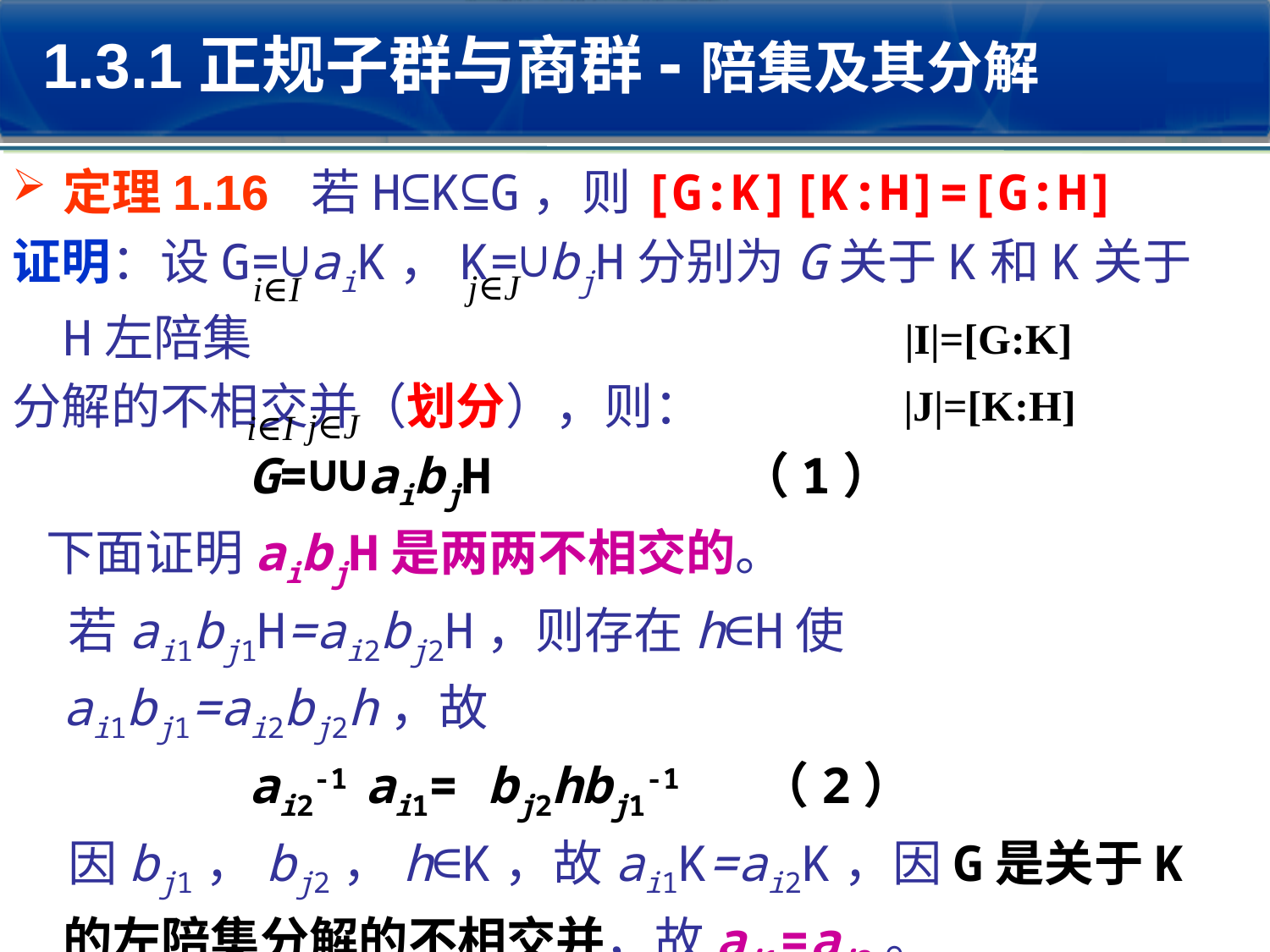

1.3.1正规子群与商群-陪集及其分解
定理1.16 若H⊆K⊆G，则[G:K][K:H]=[G:H]
证明：设G=∪aiK，K=∪bjH分别为G关于K和K关于H左陪集
分解的不相交并（划分），则：
        G=∪∪aibjH        （1）
  下面证明aibjH是两两不相交的。
    若ai1bj1H=ai2bj2H，则存在h∈H使ai1bj1=ai2bj2h，故
        ai2-1 ai1= bj2hbj1-1    （2）
    因bj1，bj2，h∈K，故ai1K=ai2K，因G是关于K的左陪集分解的不相交并，故ai1=ai2。
再由（2）式知bj2-1bj1= h∈H，故bj1H=bj2H，故bj1=bj2。
因此（1）是不相交的并。即[G:H]=|I||J|=[G:K][K:H]
j∈J
i∈I
|I|=[G:K]
|J|=[K:H]
j∈J
i∈I